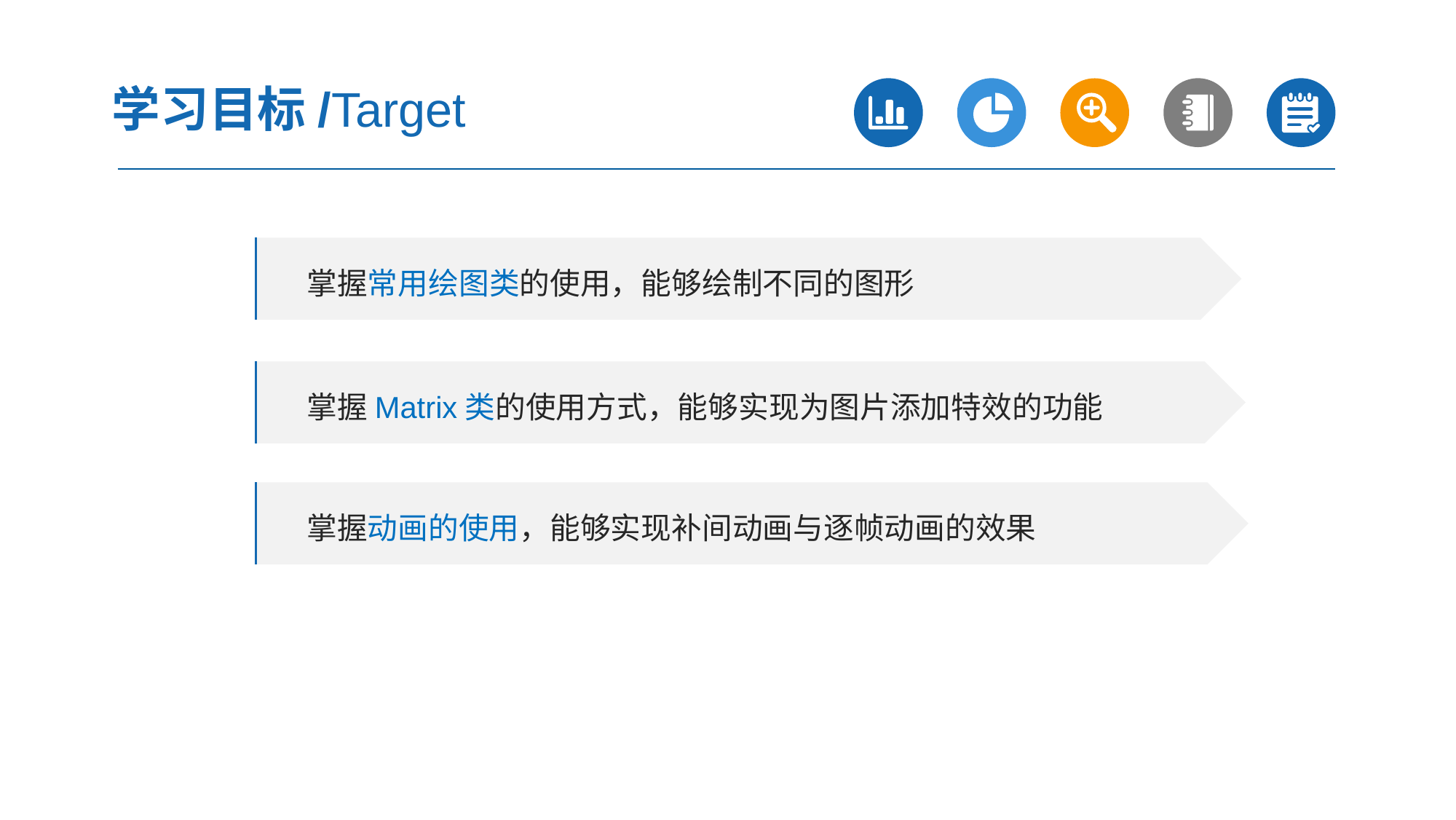

学习目标/Target
     掌握常用绘图类的使用，能够绘制不同的图形

     掌握Matrix类的使用方式，能够实现为图片添加特效的功能

     掌握动画的使用，能够实现补间动画与逐帧动画的效果